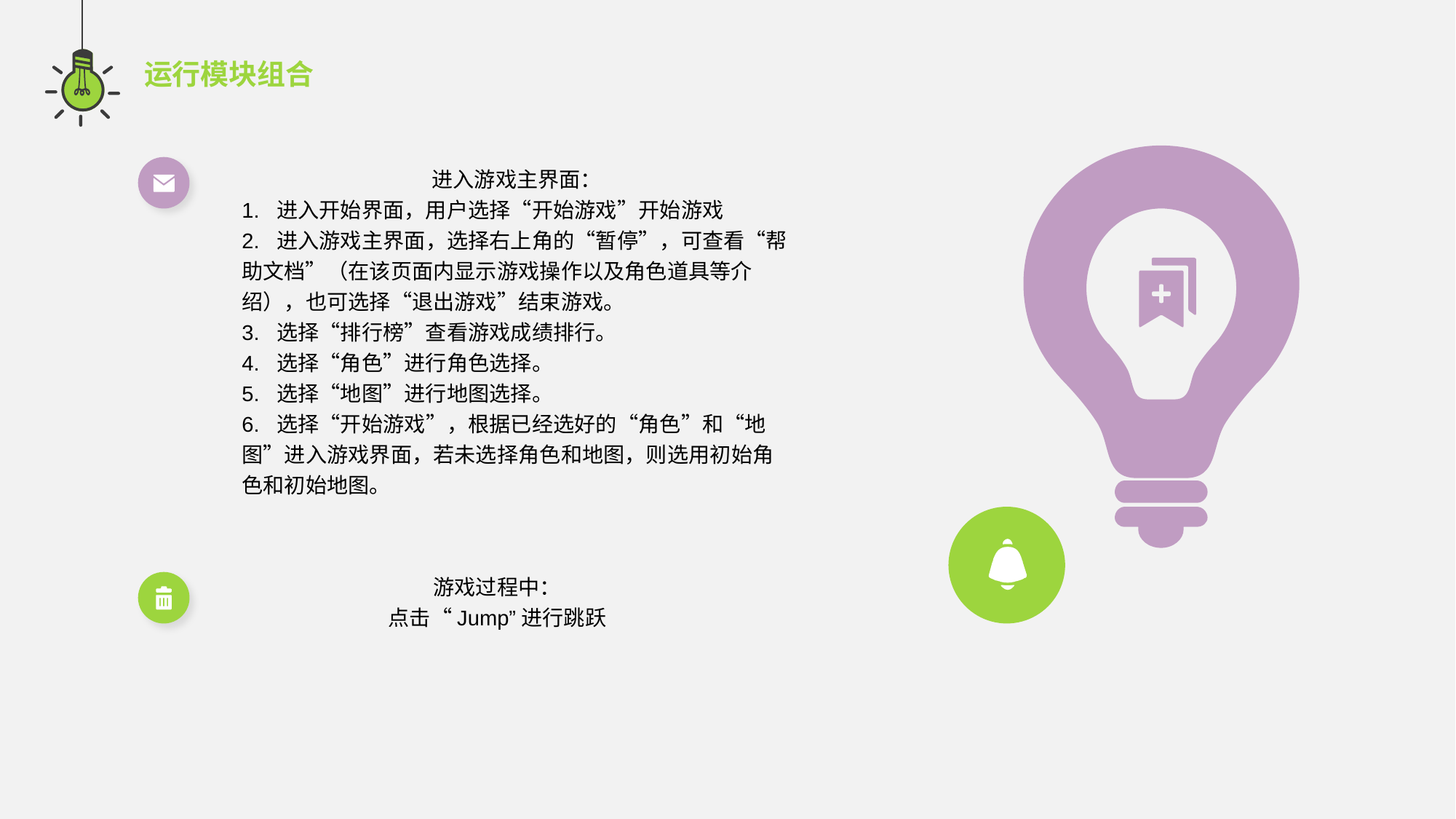

运行模块组合

进入游戏主界面：
1.  进入开始界面，用户选择“开始游戏”开始游戏
2.  进入游戏主界面，选择右上角的“暂停”，可查看“帮助文档”（在该页面内显示游戏操作以及角色道具等介绍），也可选择“退出游戏”结束游戏。
3.  选择“排行榜”查看游戏成绩排行。
4.  选择“角色”进行角色选择。
5.  选择“地图”进行地图选择。
6.  选择“开始游戏”，根据已经选好的“角色”和“地图”进入游戏界面，若未选择角色和地图，则选用初始角色和初始地图。

游戏过程中：
点击“Jump”进行跳跃